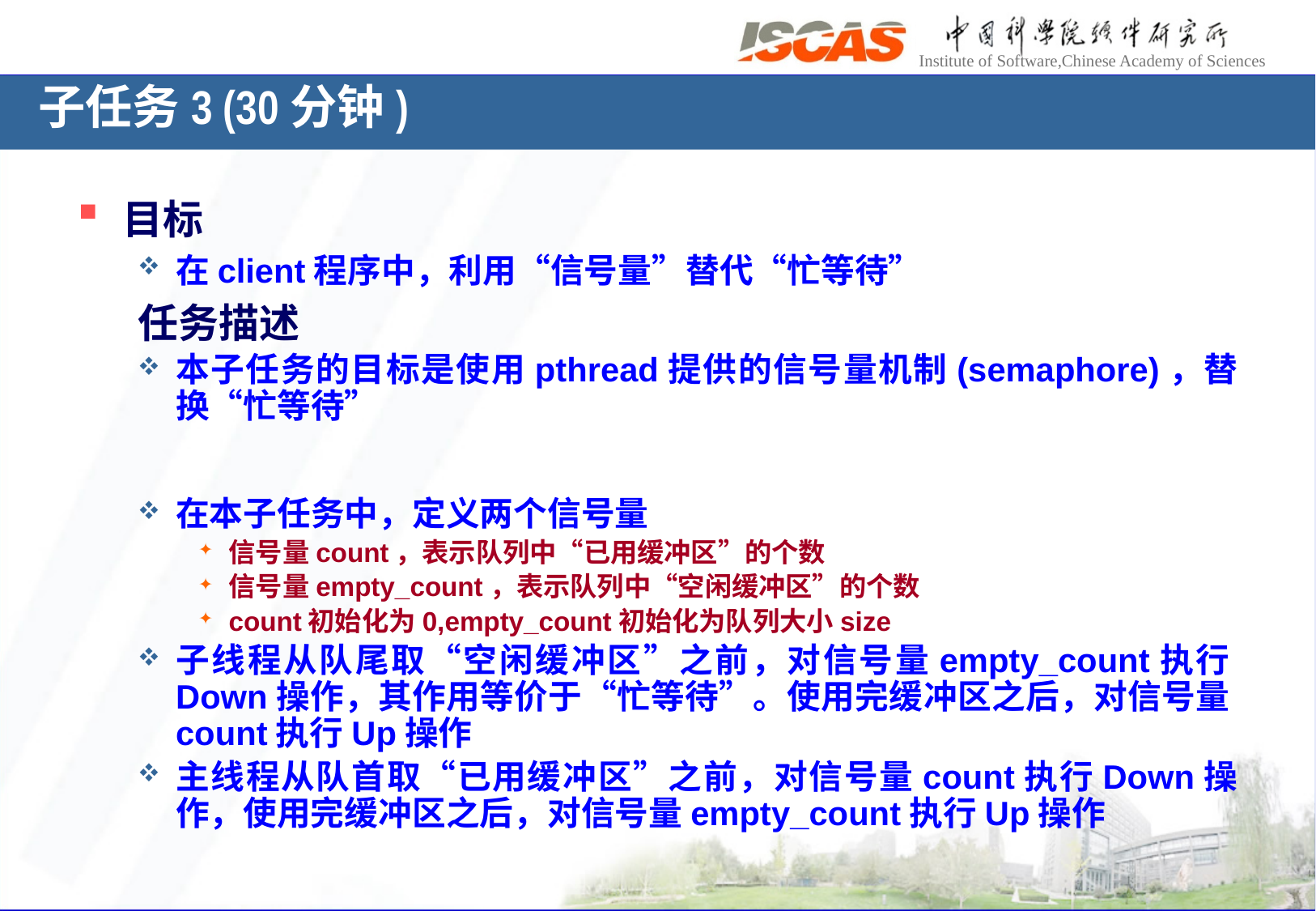

子任务3 (30分钟)
目标
在client程序中，利用“信号量”替代“忙等待”
任务描述
本子任务的目标是使用pthread提供的信号量机制(semaphore)，替换“忙等待”

在本子任务中，定义两个信号量
信号量count，表示队列中“已用缓冲区”的个数
信号量empty_count，表示队列中“空闲缓冲区”的个数
count初始化为0,empty_count初始化为队列大小size
子线程从队尾取“空闲缓冲区”之前，对信号量empty_count执行Down操作，其作用等价于“忙等待”。使用完缓冲区之后，对信号量count执行Up操作
主线程从队首取“已用缓冲区”之前，对信号量count执行Down操作，使用完缓冲区之后，对信号量empty_count执行Up操作